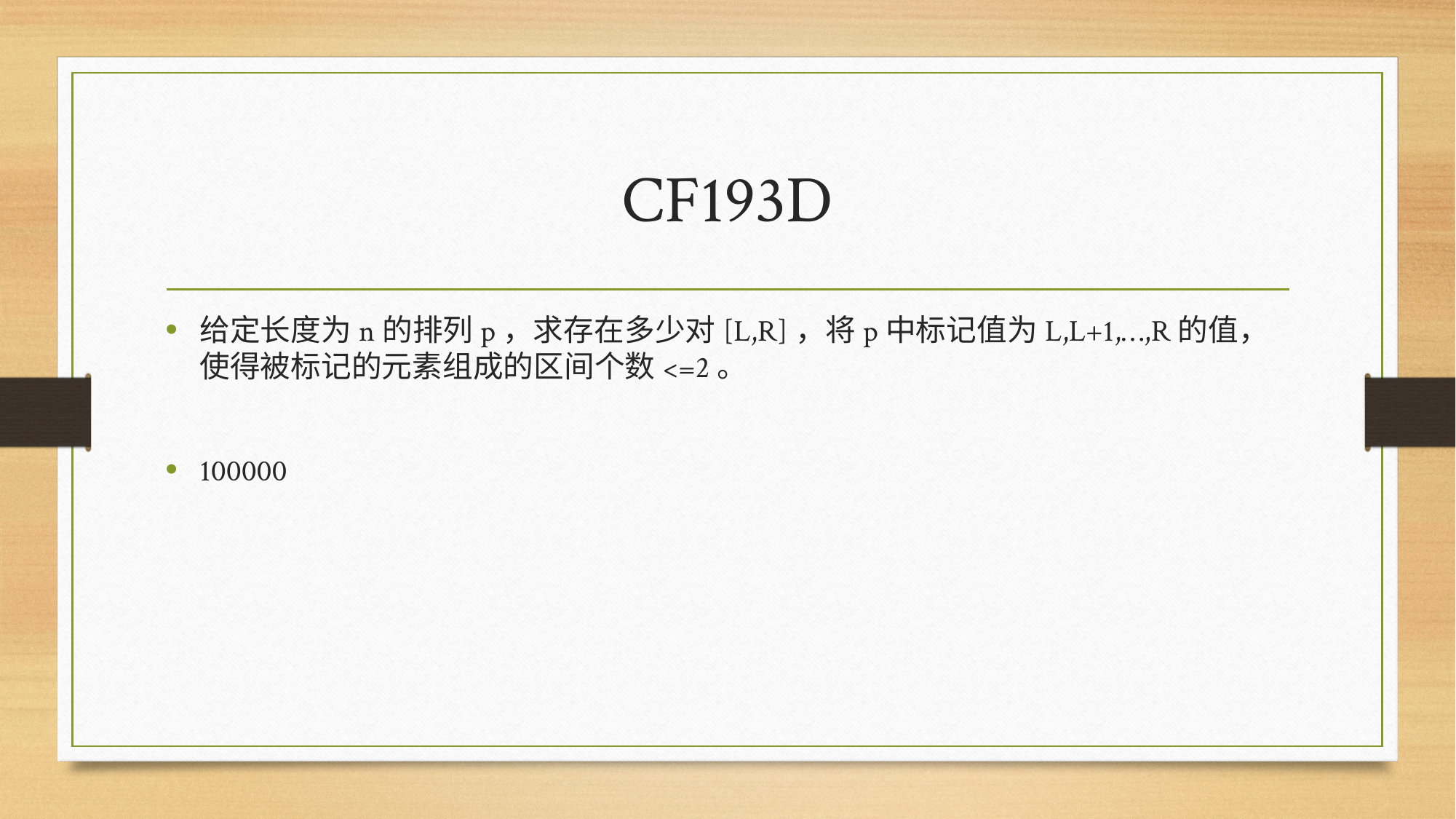

# CF193D
给定长度为n的排列p，求存在多少对[L,R]，将p中标记值为L,L+1,…,R的值，使得被标记的元素组成的区间个数<=2。

100000